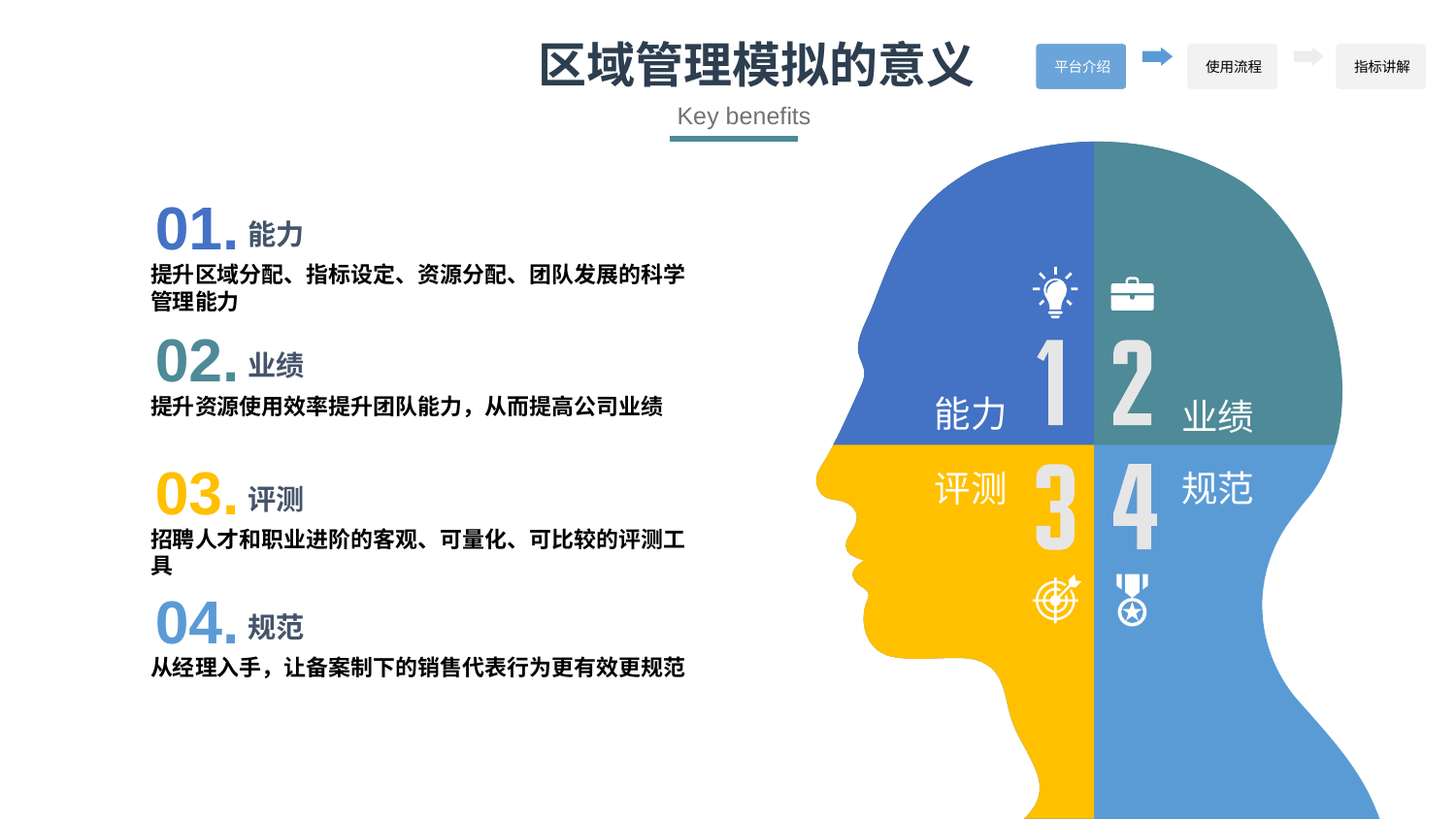

区域管理模拟的意义

平台介绍
使用流程
指标讲解
Key benefits

能力
业绩
评测
规范

01.
能力
提升区域分配、指标设定、资源分配、团队发展的科学管理能力
02.
业绩
提升资源使用效率提升团队能力，从而提高公司业绩
03.
评测
招聘人才和职业进阶的客观、可量化、可比较的评测工具
04.
规范
从经理入手，让备案制下的销售代表行为更有效更规范